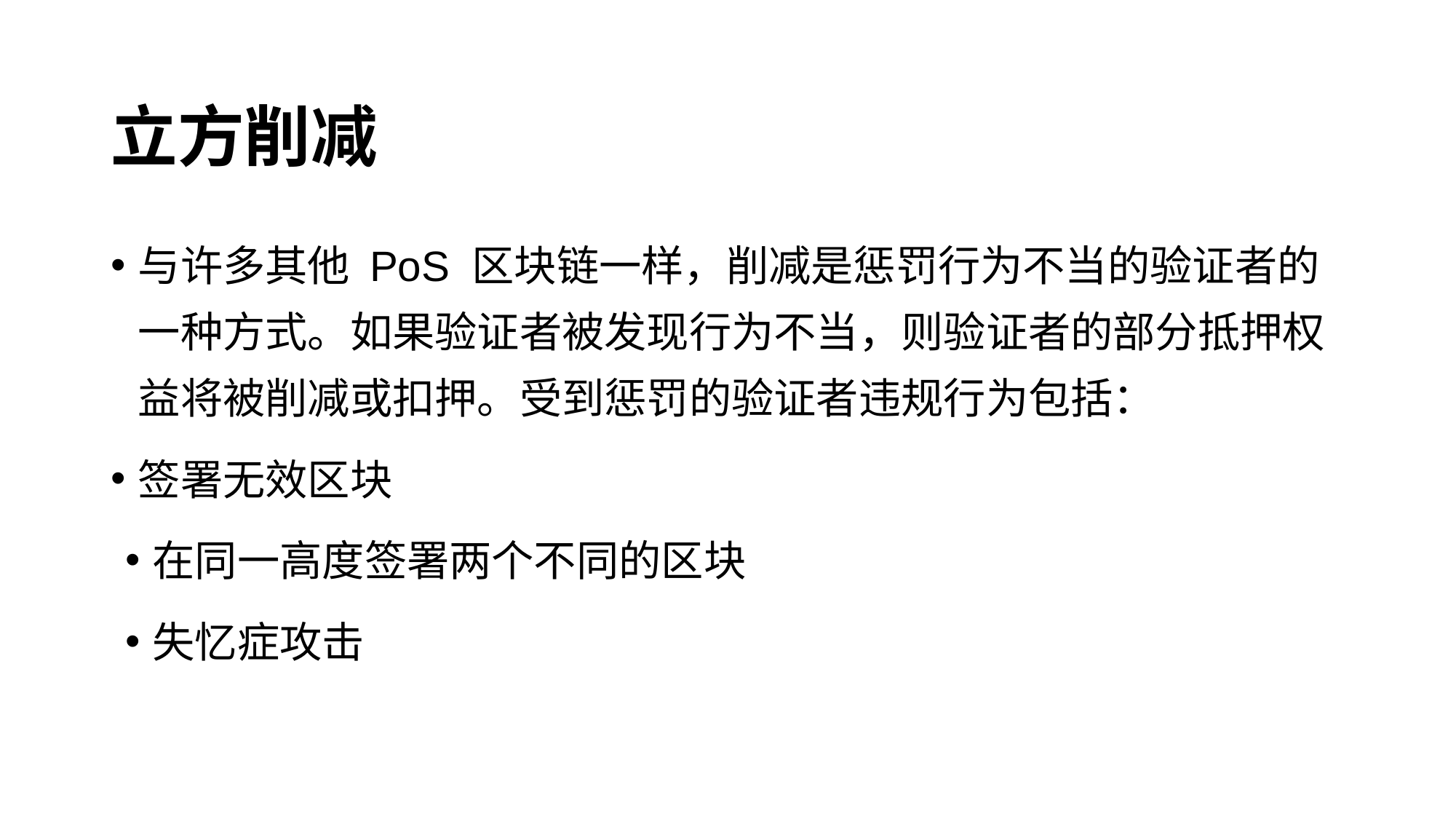

# 立方削减
与许多其他 PoS 区块链一样，削减是惩罚行为不当的验证者的一种方式。如果验证者被发现行为不当，则验证者的部分抵押权益将被削减或扣押。受到惩罚的验证者违规行为包括：
签署无效区块
在同一高度签署两个不同的区块
失忆症攻击